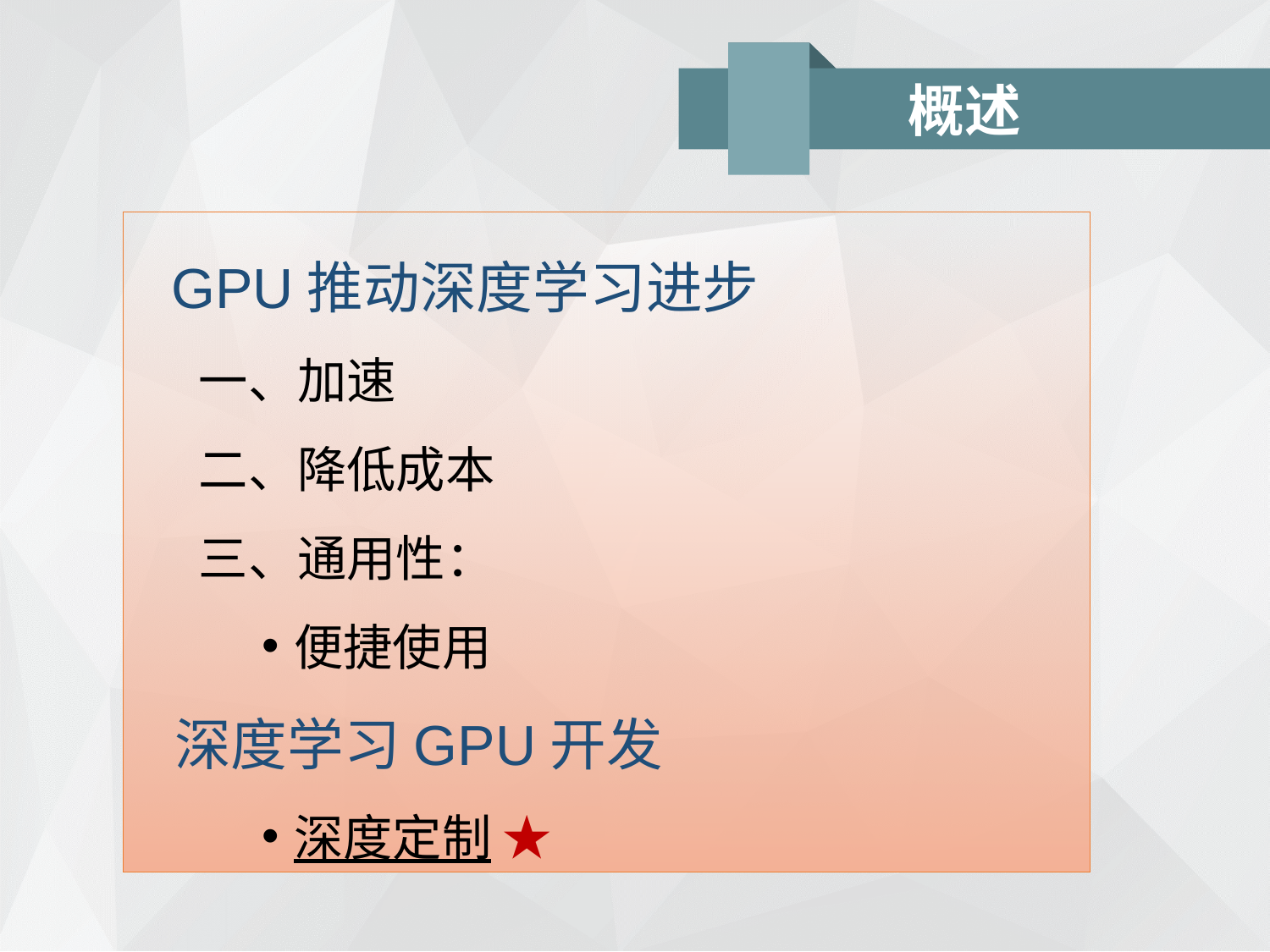

概述
   GPU推动深度学习进步
一、加速
二、降低成本
三、通用性：
便捷使用
  深度学习GPU开发
深度定制 ★